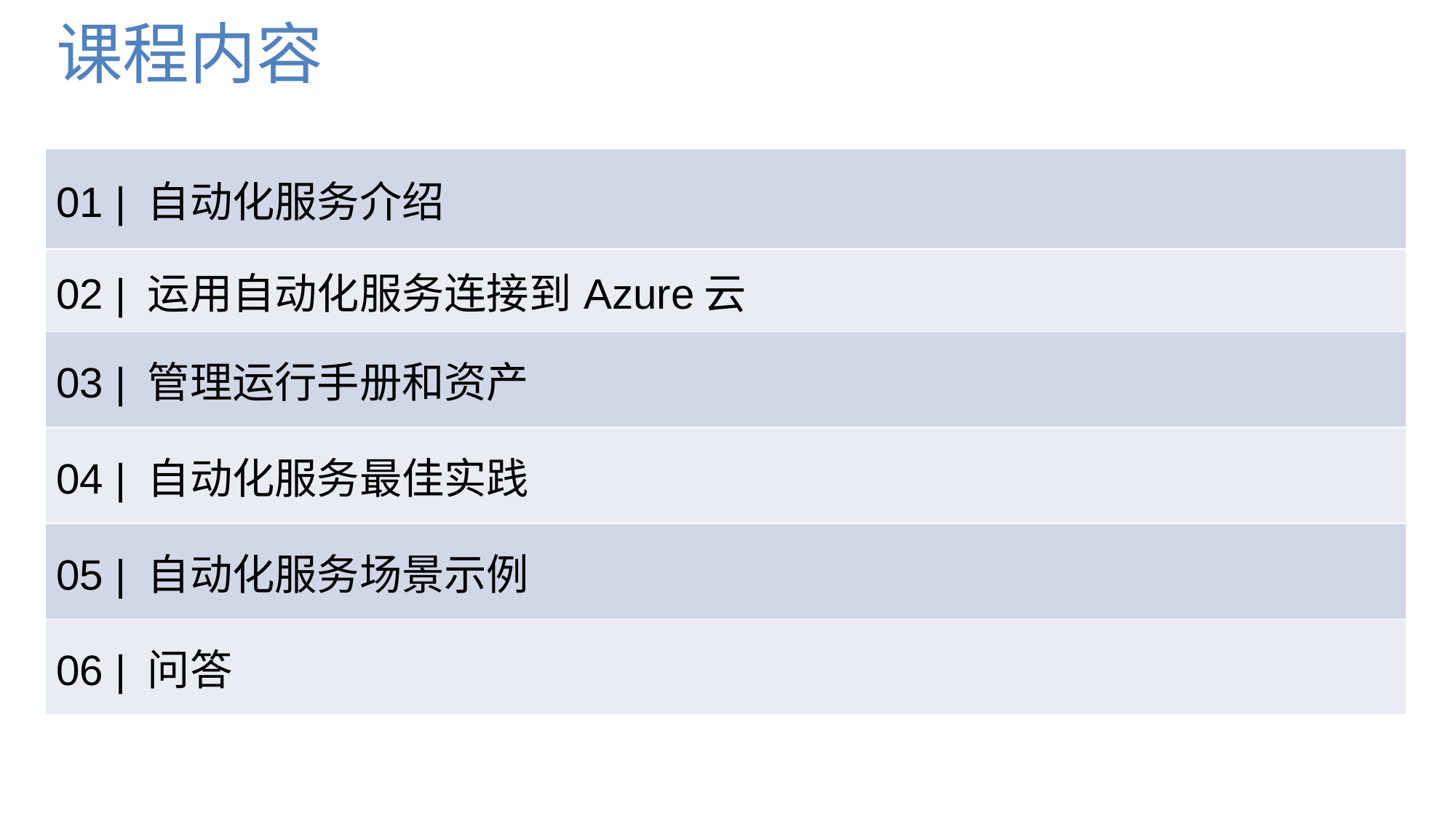

# 课程内容
| 01 | 自动化服务介绍 |
| --- |
| 02 | 运用自动化服务连接到Azure云 |
| 03 | 管理运行手册和资产 |
| 04 | 自动化服务最佳实践 |
| 05 | 自动化服务场景示例 |
| 06 | 问答 |